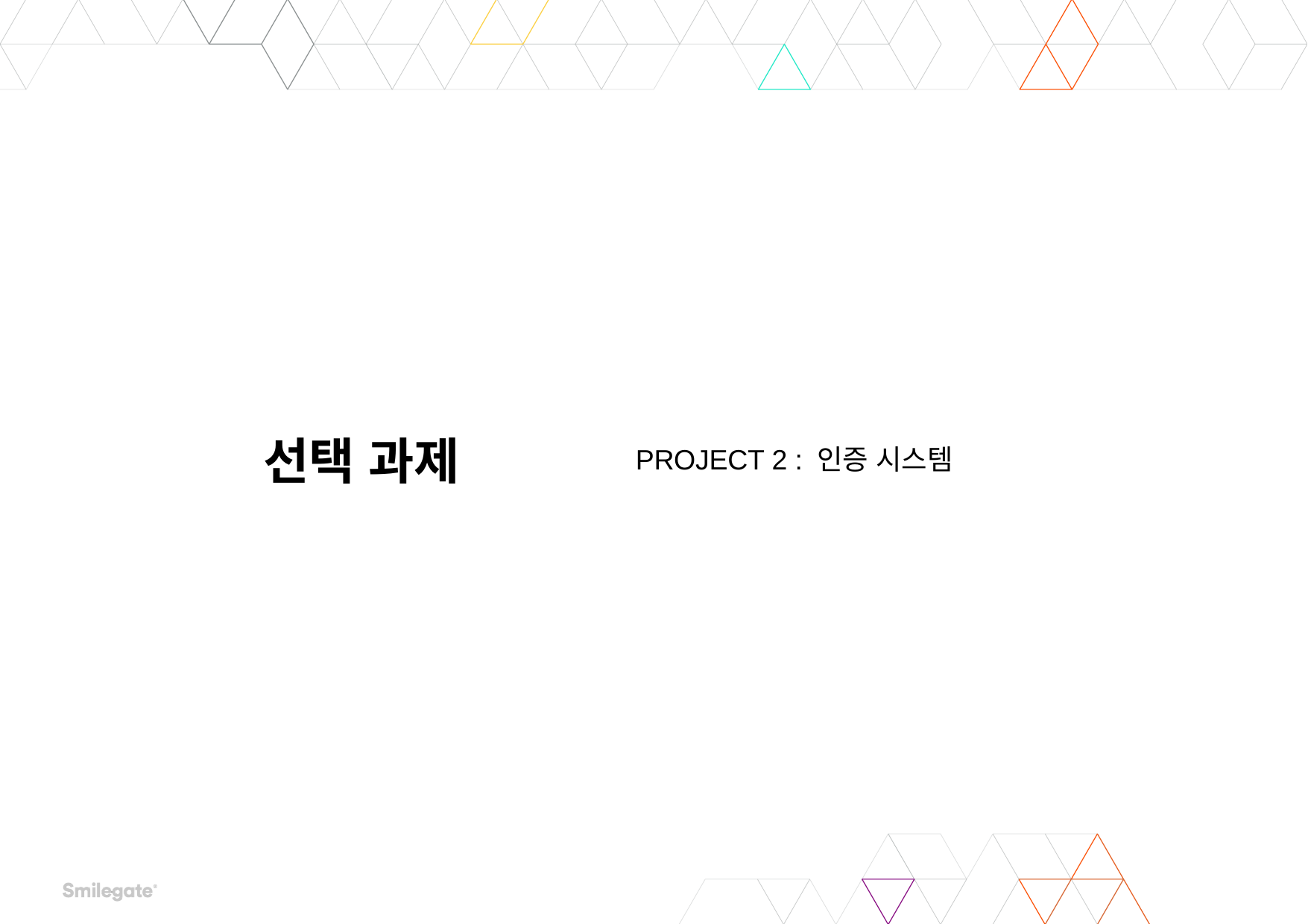

# 선택 과제
PROJECT 2 : 인증 시스템